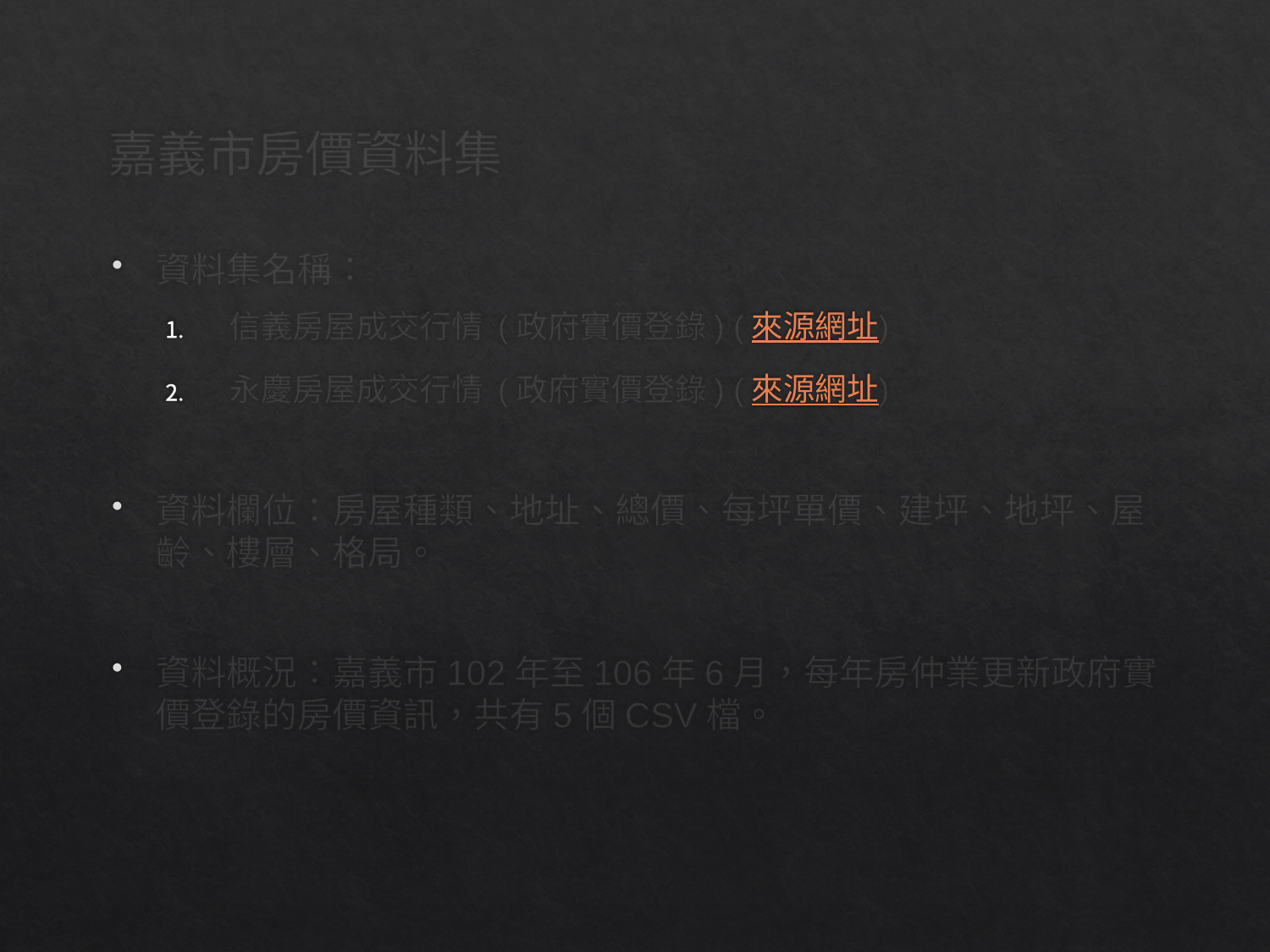

# 嘉義市房價資料集
資料集名稱：
信義房屋成交行情 (政府實價登錄) (來源網址)
永慶房屋成交行情 (政府實價登錄) (來源網址)

資料欄位：房屋種類、地址、總價、每坪單價、建坪、地坪、屋齡、樓層、格局。

資料概況：嘉義市102年至106年6月，每年房仲業更新政府實價登錄的房價資訊，共有5個CSV檔。